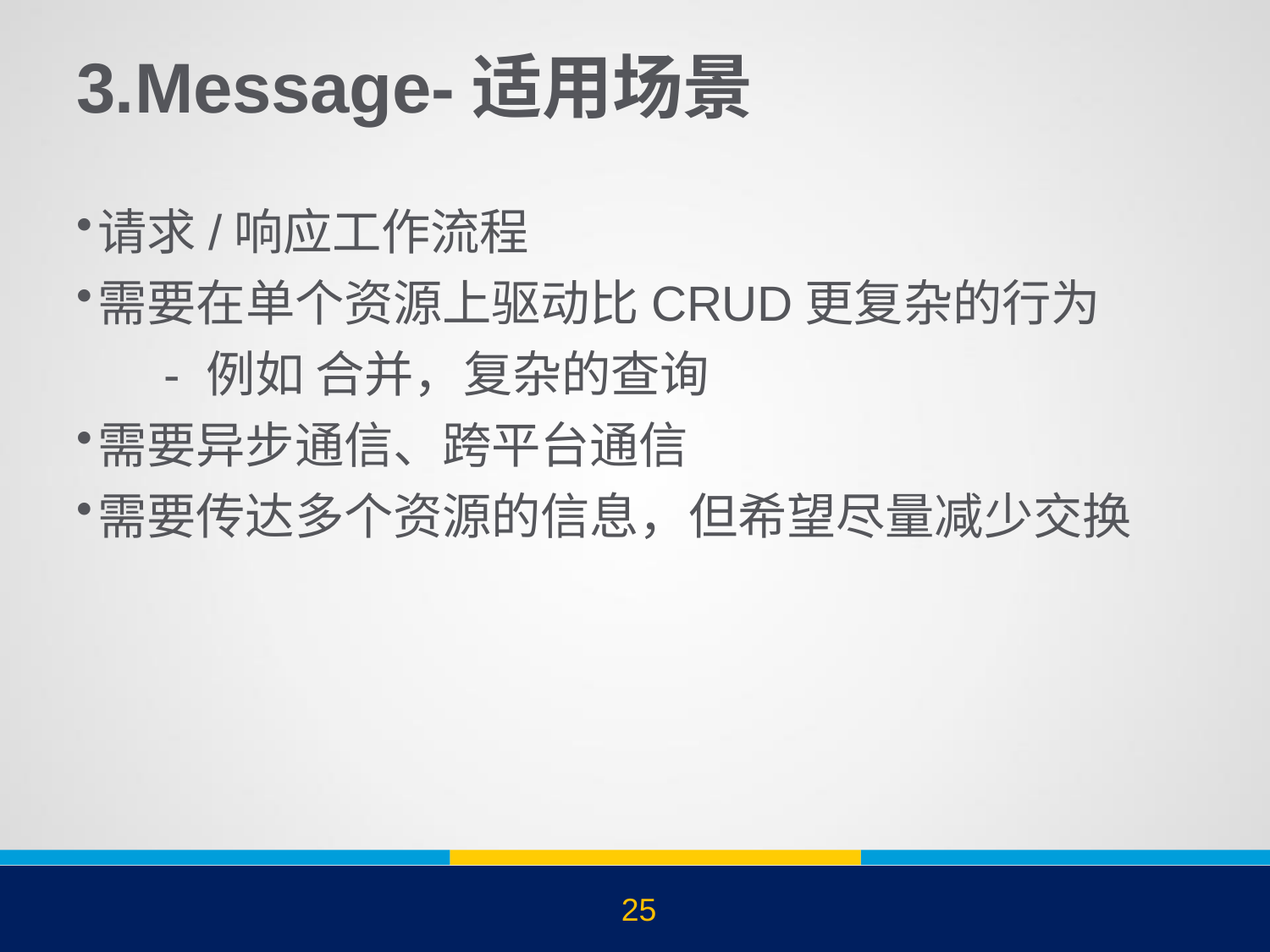

# 3.Message-适用场景
请求/响应工作流程
需要在单个资源上驱动比CRUD更复杂的行为
- 例如 合并，复杂的查询
需要异步通信、跨平台通信
需要传达多个资源的信息，但希望尽量减少交换

25